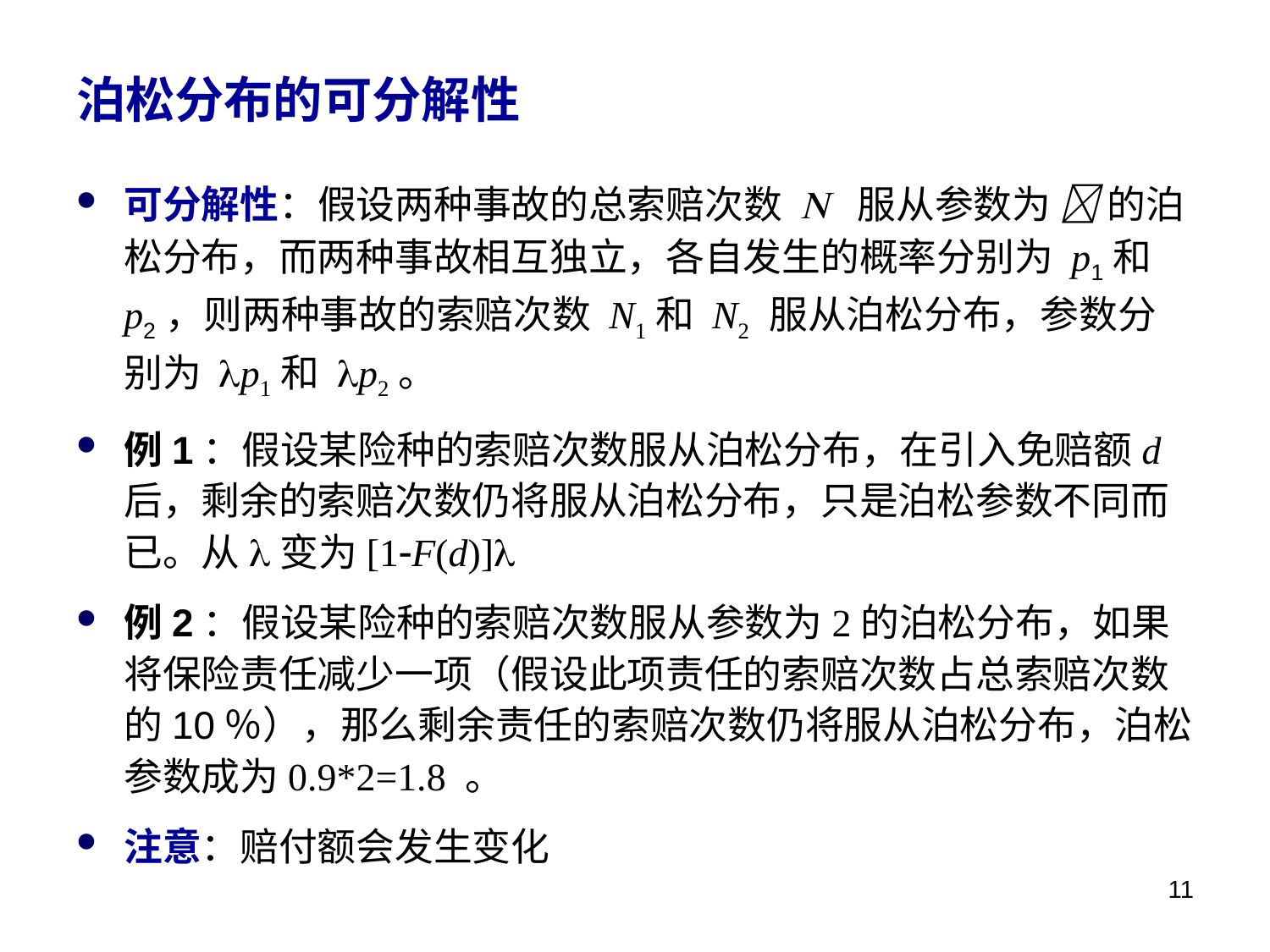

# 泊松分布的可分解性
可分解性：假设两种事故的总索赔次数 Ν 服从参数为 λ 的泊松分布，而两种事故相互独立，各自发生的概率分别为 p1和 p2，则两种事故的索赔次数 N1和 N2 服从泊松分布，参数分别为 λp1和 λp2。
例1：假设某险种的索赔次数服从泊松分布，在引入免赔额d后，剩余的索赔次数仍将服从泊松分布，只是泊松参数不同而已。从λ变为[1−F(d)]λ
例2：假设某险种的索赔次数服从参数为2的泊松分布，如果将保险责任减少一项（假设此项责任的索赔次数占总索赔次数的10％），那么剩余责任的索赔次数仍将服从泊松分布，泊松参数成为0.9*2=1.8 。
注意：赔付额会发生变化
11